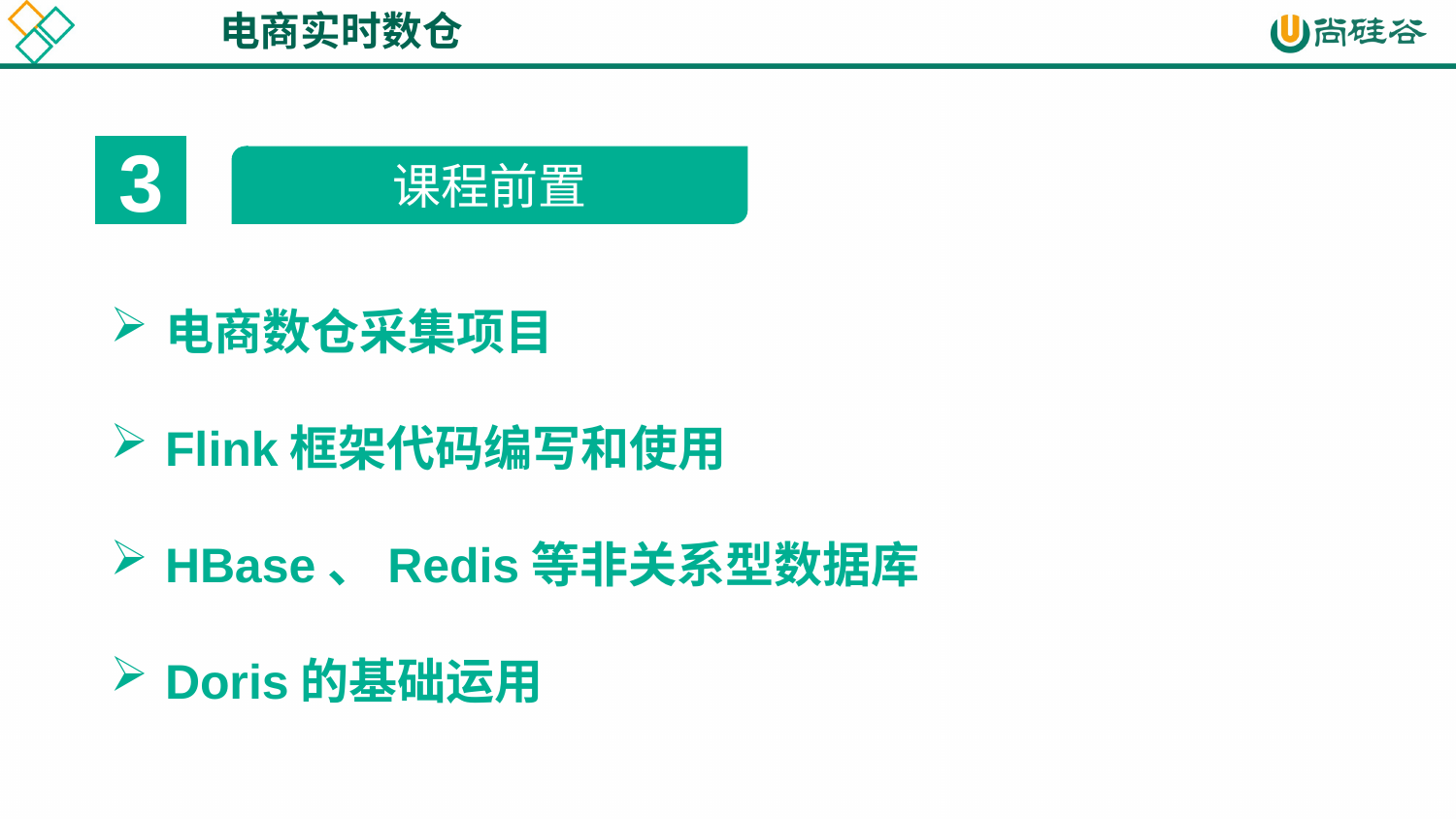

电商实时数仓
3
课程前置
电商数仓采集项目

Flink框架代码编写和使用

HBase、Redis等非关系型数据库

Doris的基础运用